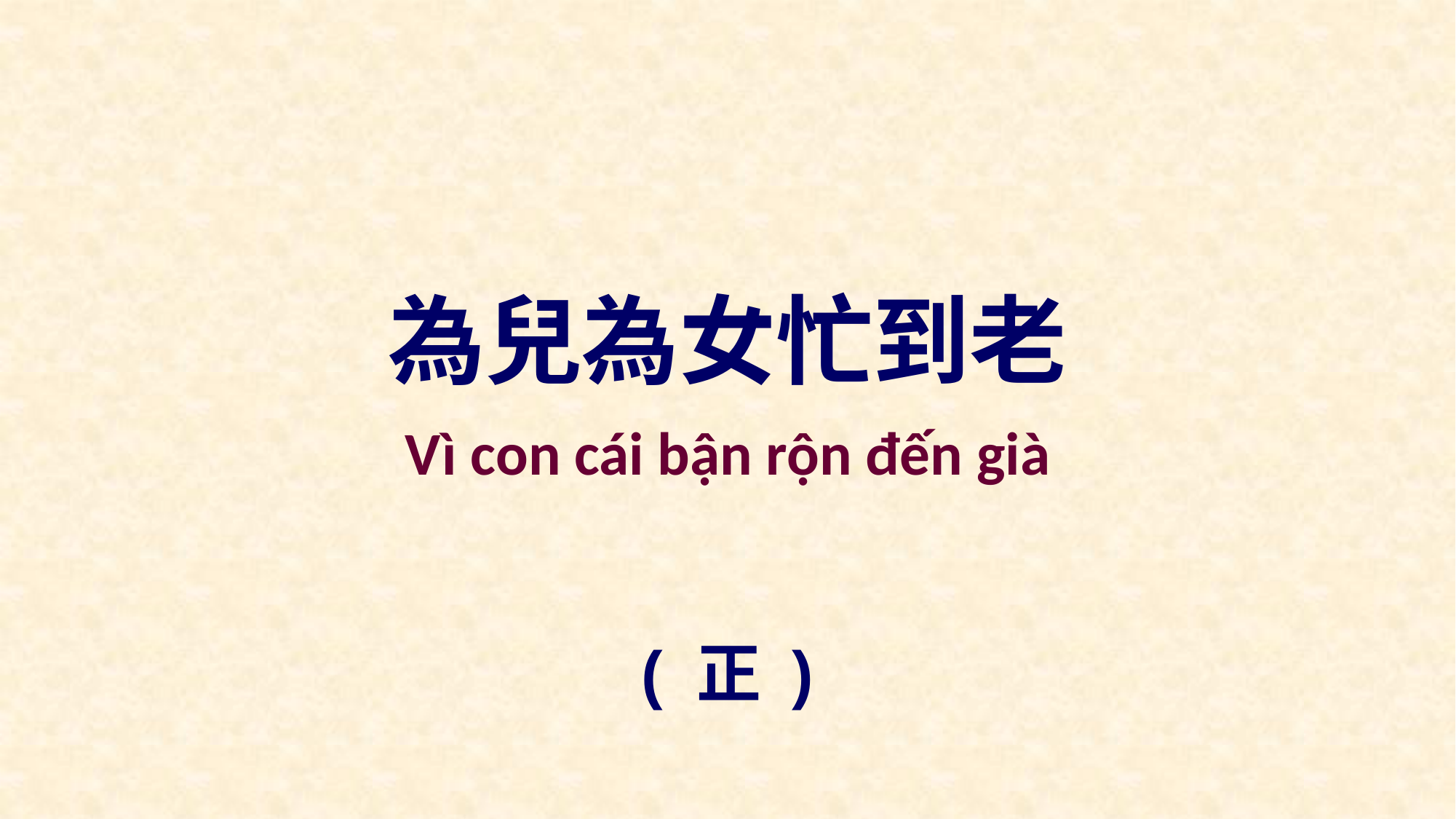

為兒為女忙到老
Vì con cái bận rộn đến già
( 正 )